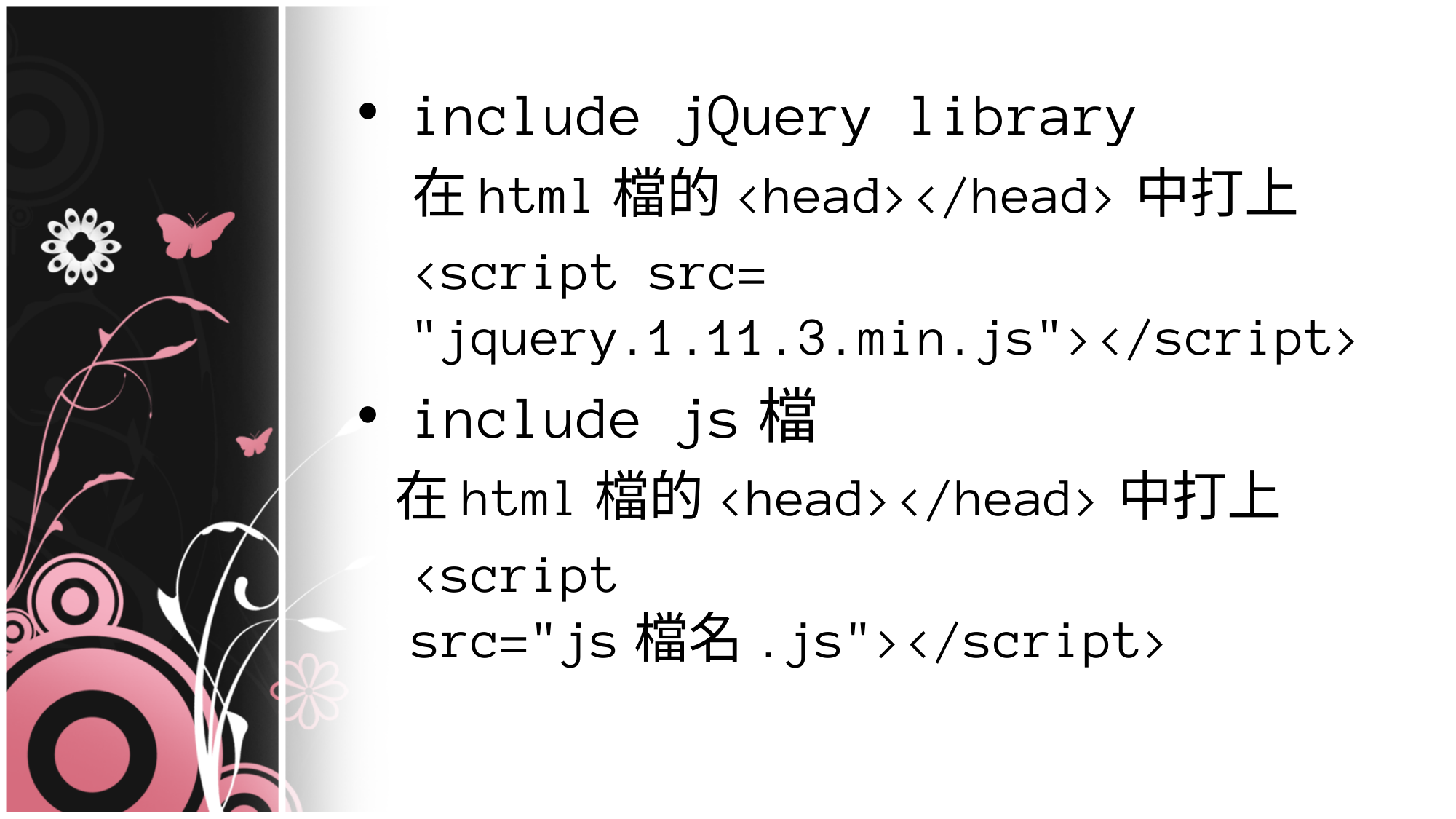

include jQuery library
	在html檔的<head></head>中打上
	<script src= "jquery.1.11.3.min.js"></script>
include js檔
  在html檔的<head></head>中打上
	<script src="js檔名.js"></script>